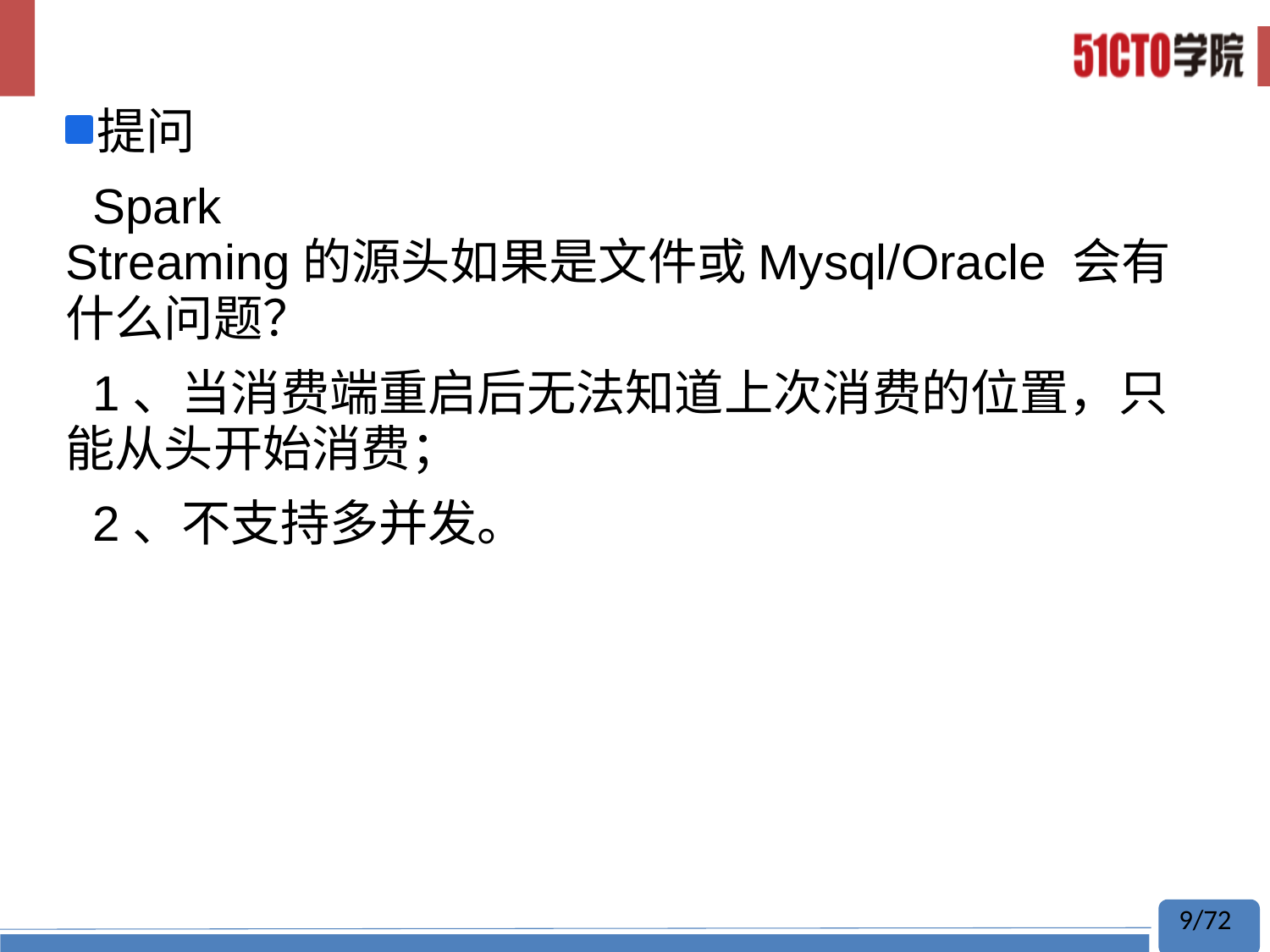

提问
  Spark Streaming的源头如果是文件或Mysql/Oracle 会有什么问题？
  1、当消费端重启后无法知道上次消费的位置，只能从头开始消费；
  2、不支持多并发。